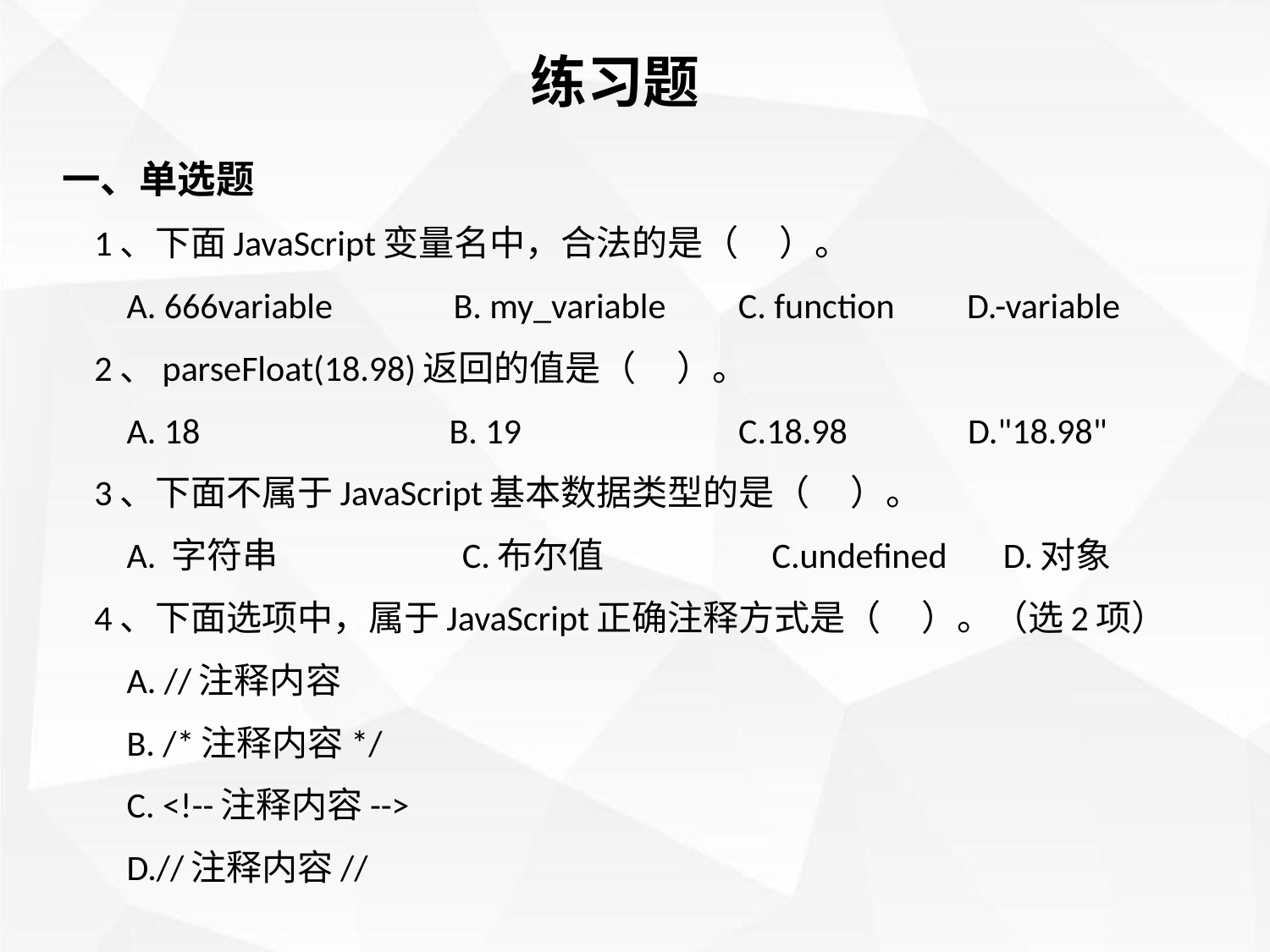

练习题
一、单选题
    1、下面JavaScript变量名中，合法的是（     ）。
        A. 666variable               B. my_variable         C. function         D.-variable
    2、parseFloat(18.98)返回的值是（     ）。
        A. 18                               B. 19                           C.18.98               D."18.98"
    3、下面不属于JavaScript基本数据类型的是（     ）。
        A. 字符串                      C.布尔值                    C.undefined       D.对象
    4、下面选项中，属于JavaScript正确注释方式是（     ）。（选2项）
        A. //注释内容
        B. /*注释内容*/
        C. <!--注释内容-->
        D.//注释内容//